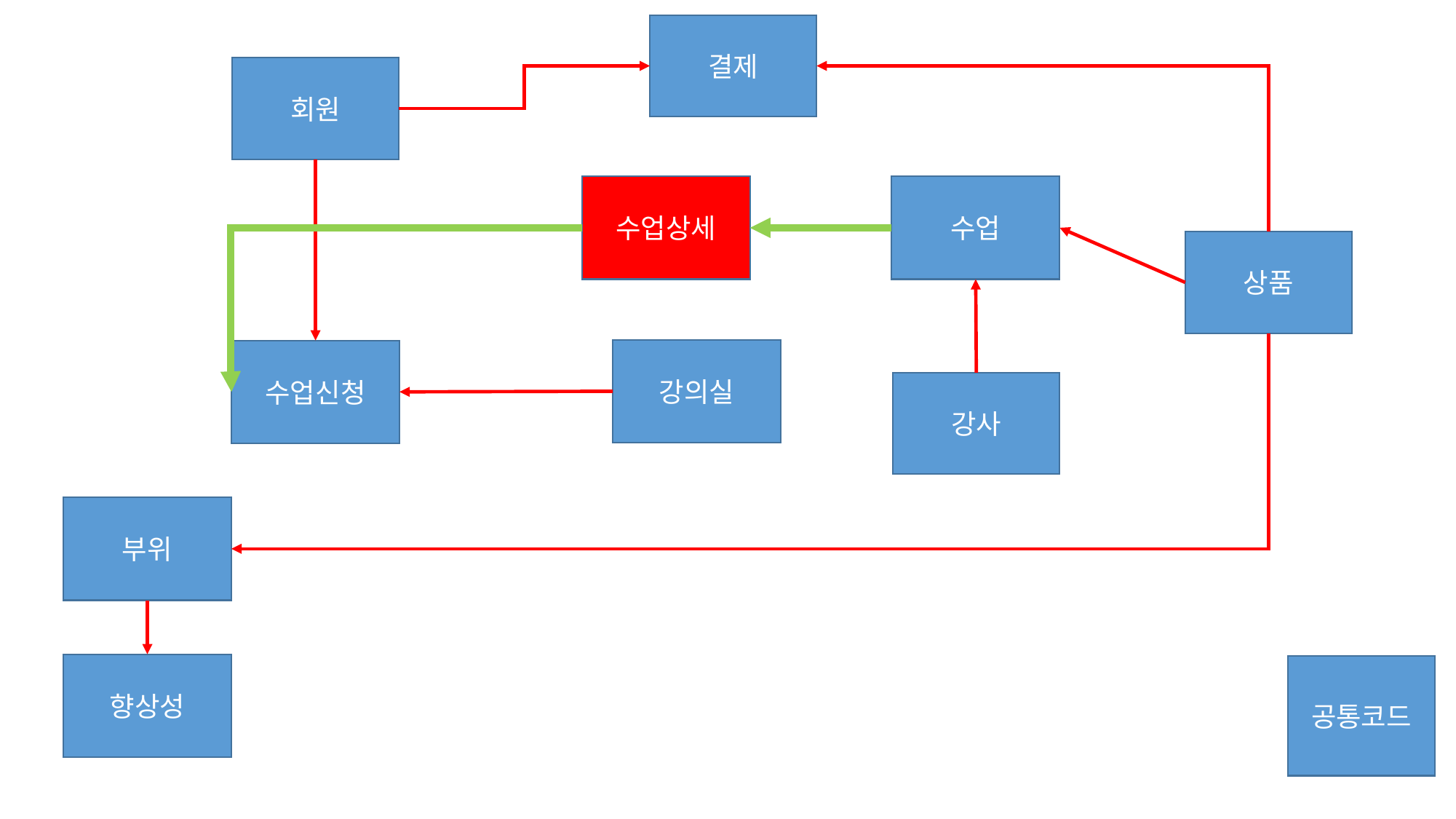

결제
회원
수업상세
수업
상품
강의실
수업신청
강사
부위
향상성
공통코드